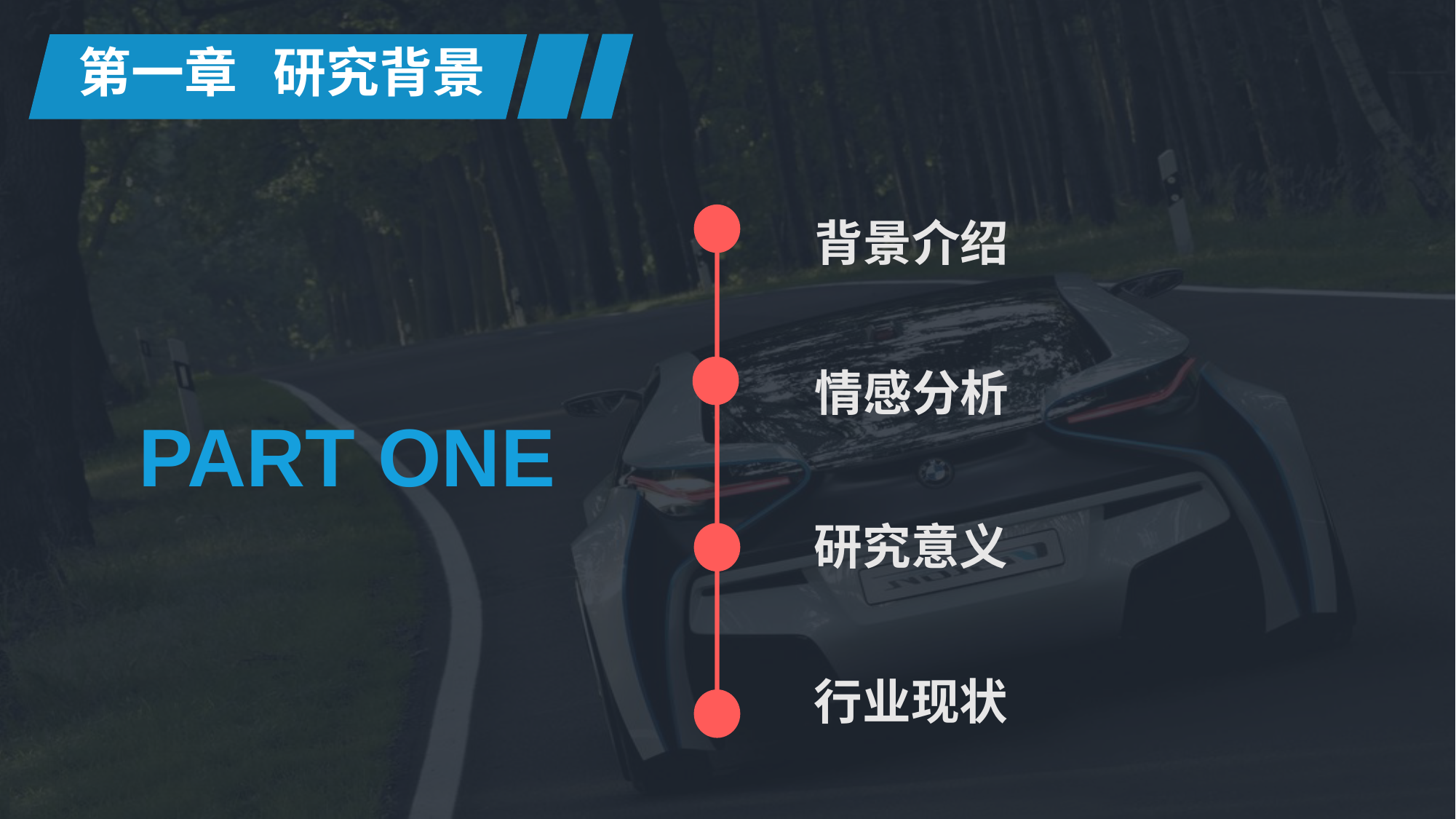

第一章   研究背景

背景介绍
情感分析

PART ONE
研究意义
行业现状